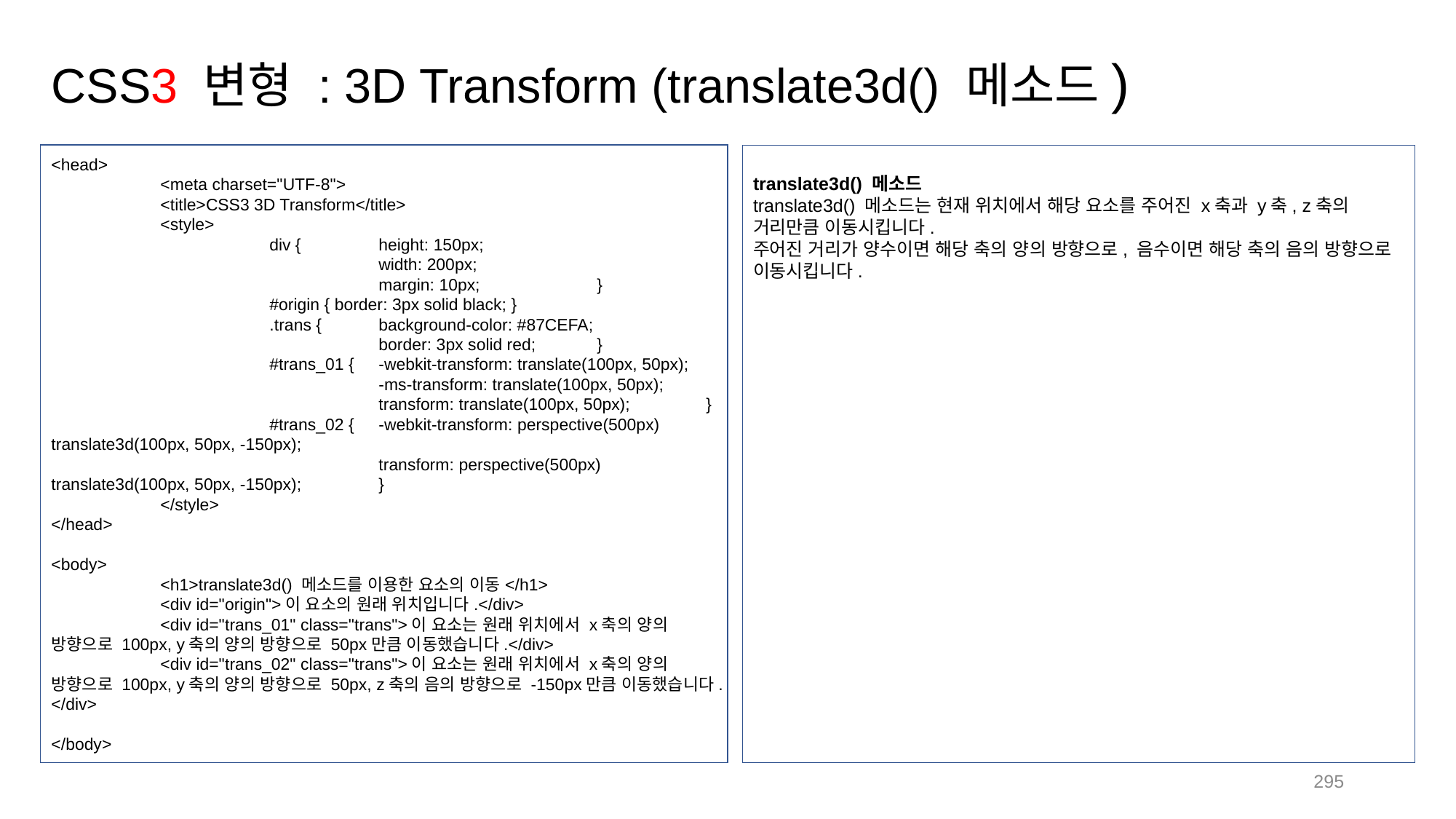

# CSS3 변형 : 3D Transform (translate3d() 메소드)
<head>
	<meta charset="UTF-8">
	<title>CSS3 3D Transform</title>
	<style>
		div {	height: 150px;
			width: 200px;
			margin: 10px;		}
		#origin { border: 3px solid black; }
		.trans {	background-color: #87CEFA;
			border: 3px solid red;	}
		#trans_01 {	-webkit-transform: translate(100px, 50px);
			-ms-transform: translate(100px, 50px);
			transform: translate(100px, 50px);	}
		#trans_02 {	-webkit-transform: perspective(500px) translate3d(100px, 50px, -150px);
			transform: perspective(500px) translate3d(100px, 50px, -150px);	}
	</style>
</head>

<body>
	<h1>translate3d() 메소드를 이용한 요소의 이동</h1>
	<div id="origin">이 요소의 원래 위치입니다.</div>
	<div id="trans_01" class="trans">이 요소는 원래 위치에서 x축의 양의 방향으로 100px, y축의 양의 방향으로 50px만큼 이동했습니다.</div>
	<div id="trans_02" class="trans">이 요소는 원래 위치에서 x축의 양의 방향으로 100px, y축의 양의 방향으로 50px, z축의 음의 방향으로 -150px만큼 이동했습니다.</div>

</body>

translate3d() 메소드
translate3d() 메소드는 현재 위치에서 해당 요소를 주어진 x축과 y축, z축의 거리만큼 이동시킵니다.
주어진 거리가 양수이면 해당 축의 양의 방향으로, 음수이면 해당 축의 음의 방향으로 이동시킵니다.

295